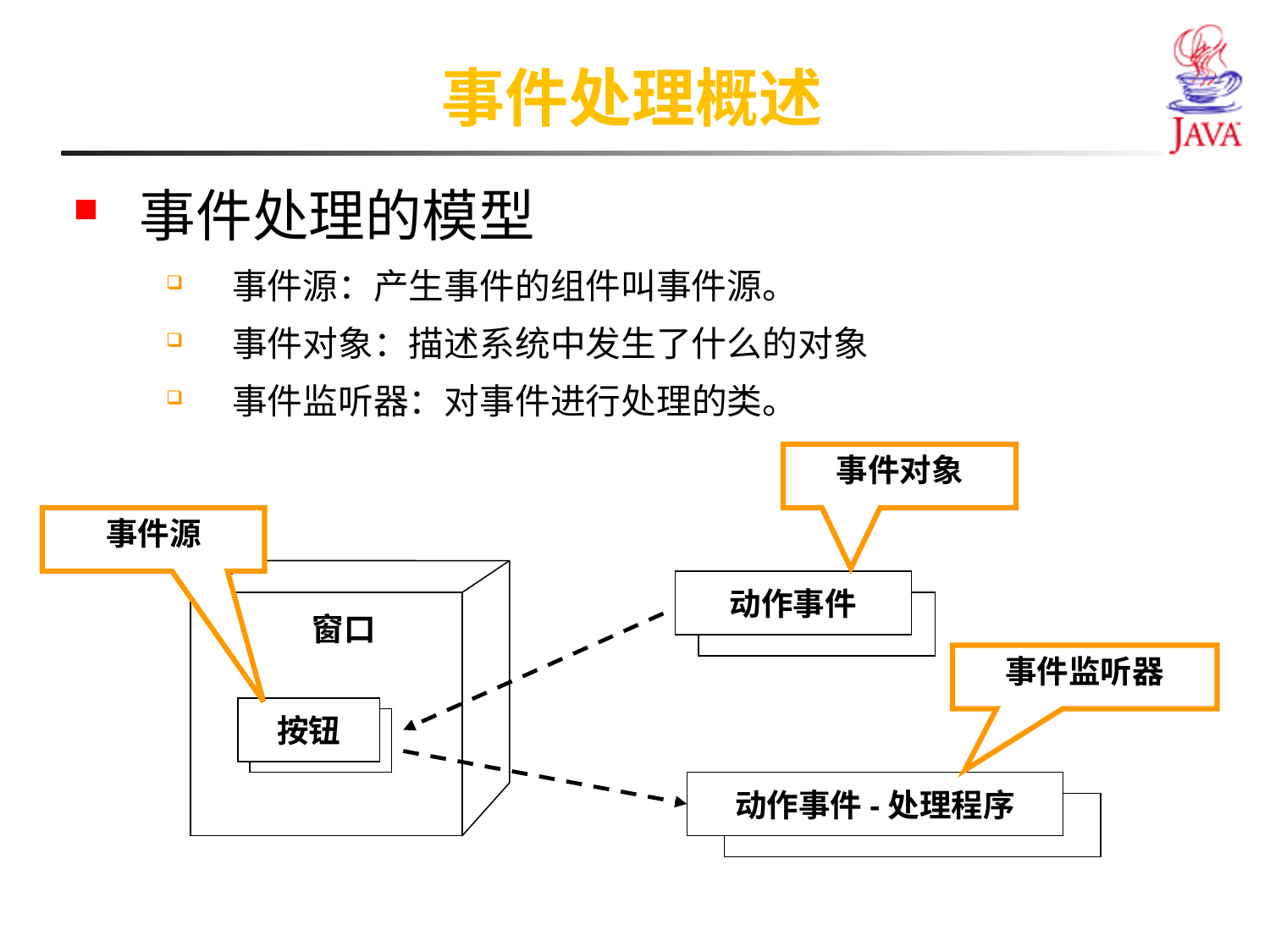

事件处理概述
事件处理的模型
事件源：产生事件的组件叫事件源。
事件对象：描述系统中发生了什么的对象
事件监听器：对事件进行处理的类。
事件对象
事件源

动作事件

窗口

按钮
按钮

动作事件-处理程序

事件监听器